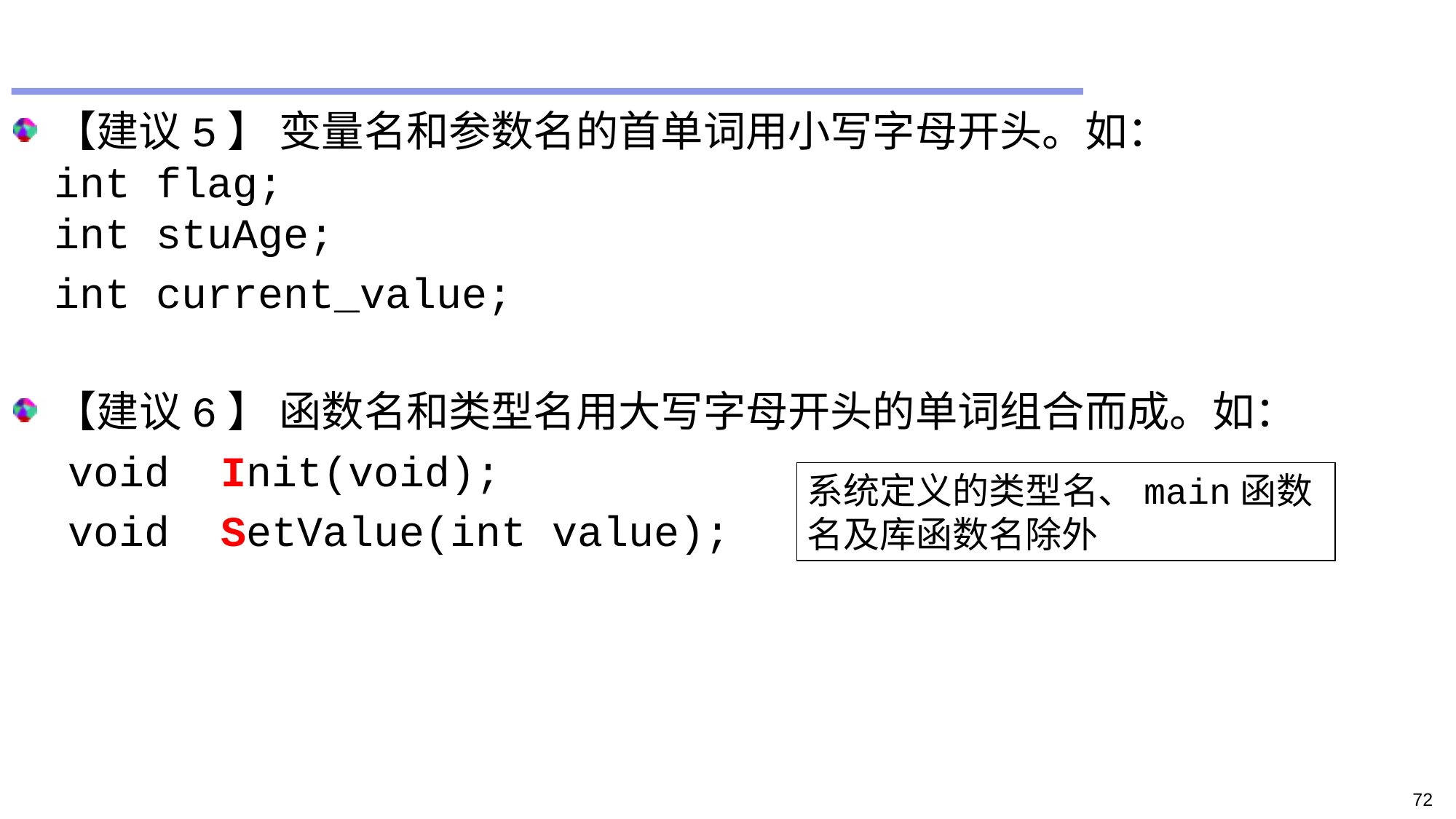

#
【建议5】 变量名和参数名的首单词用小写字母开头。如：
int flag;
int stuAge;
	int current_value;

【建议6】 函数名和类型名用大写字母开头的单词组合而成。如：
void  Init(void);
void  SetValue(int value);
系统定义的类型名、main函数名及库函数名除外
72